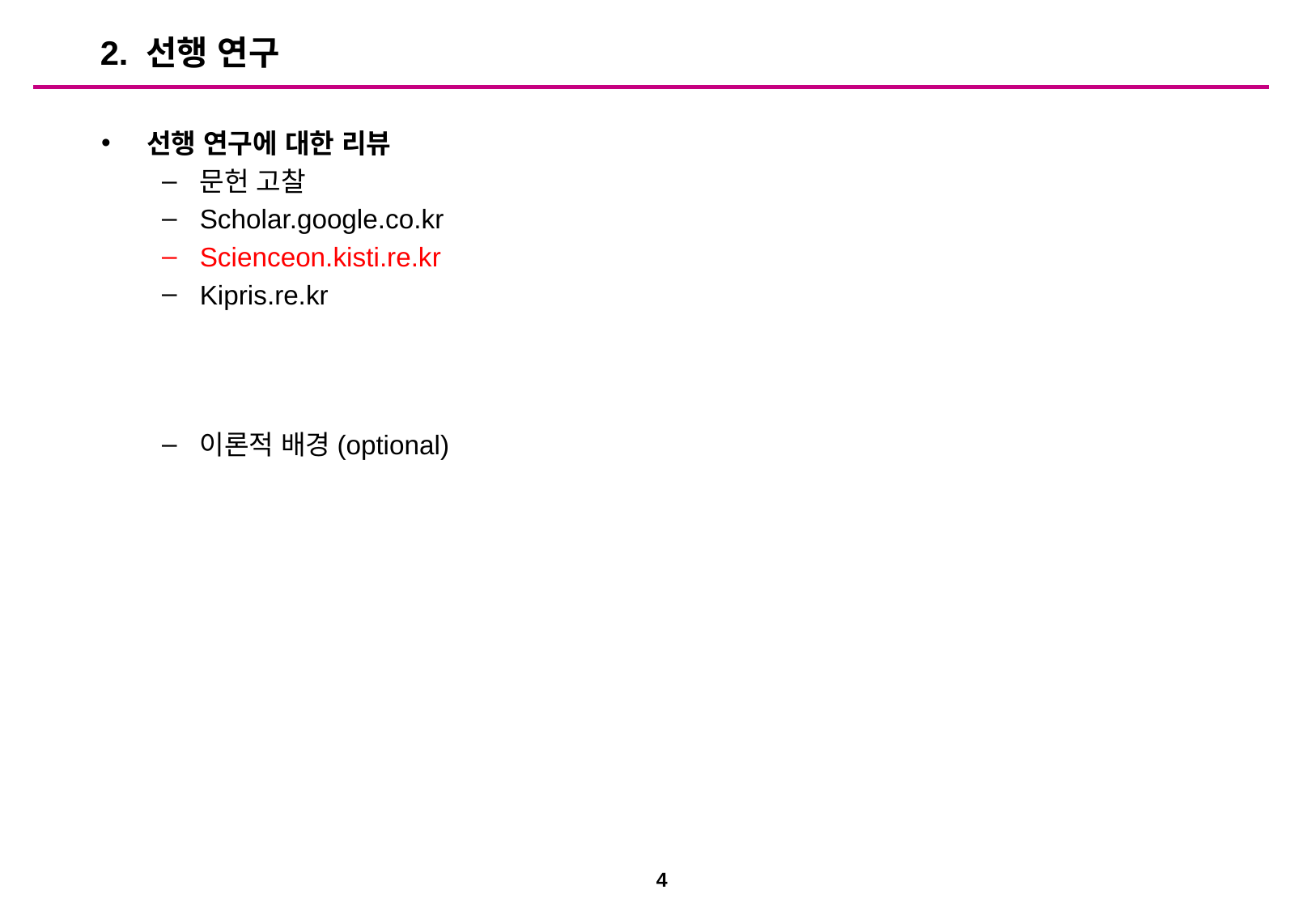

2. 선행 연구
선행 연구에 대한 리뷰
문헌 고찰
Scholar.google.co.kr
Scienceon.kisti.re.kr
Kipris.re.kr

이론적 배경(optional)

4